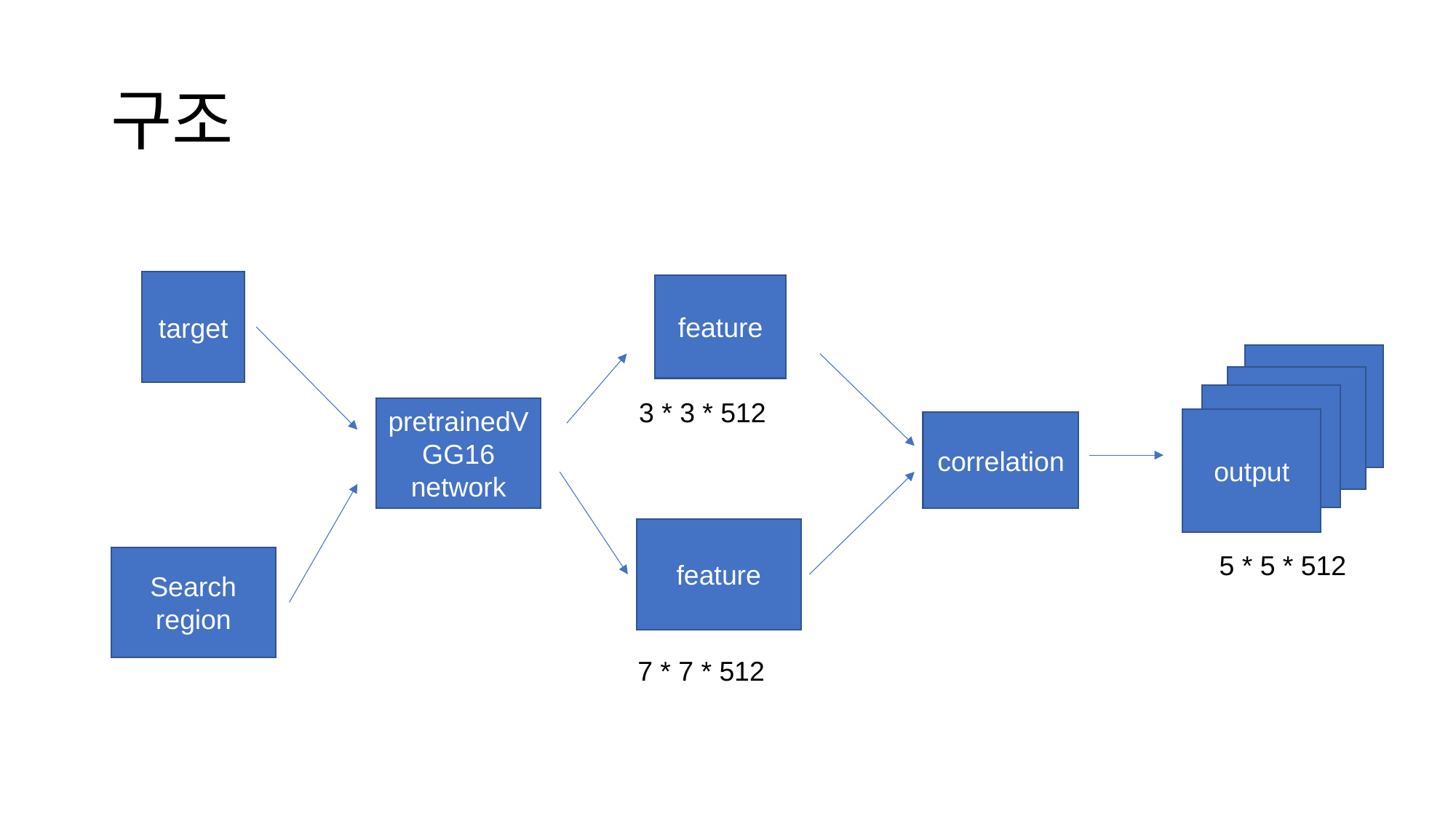

# 구조
target
feature

3 * 3 * 512
pretrainedVGG16
network
output
correlation
feature
5 * 5 * 512
Search region
7 * 7 * 512